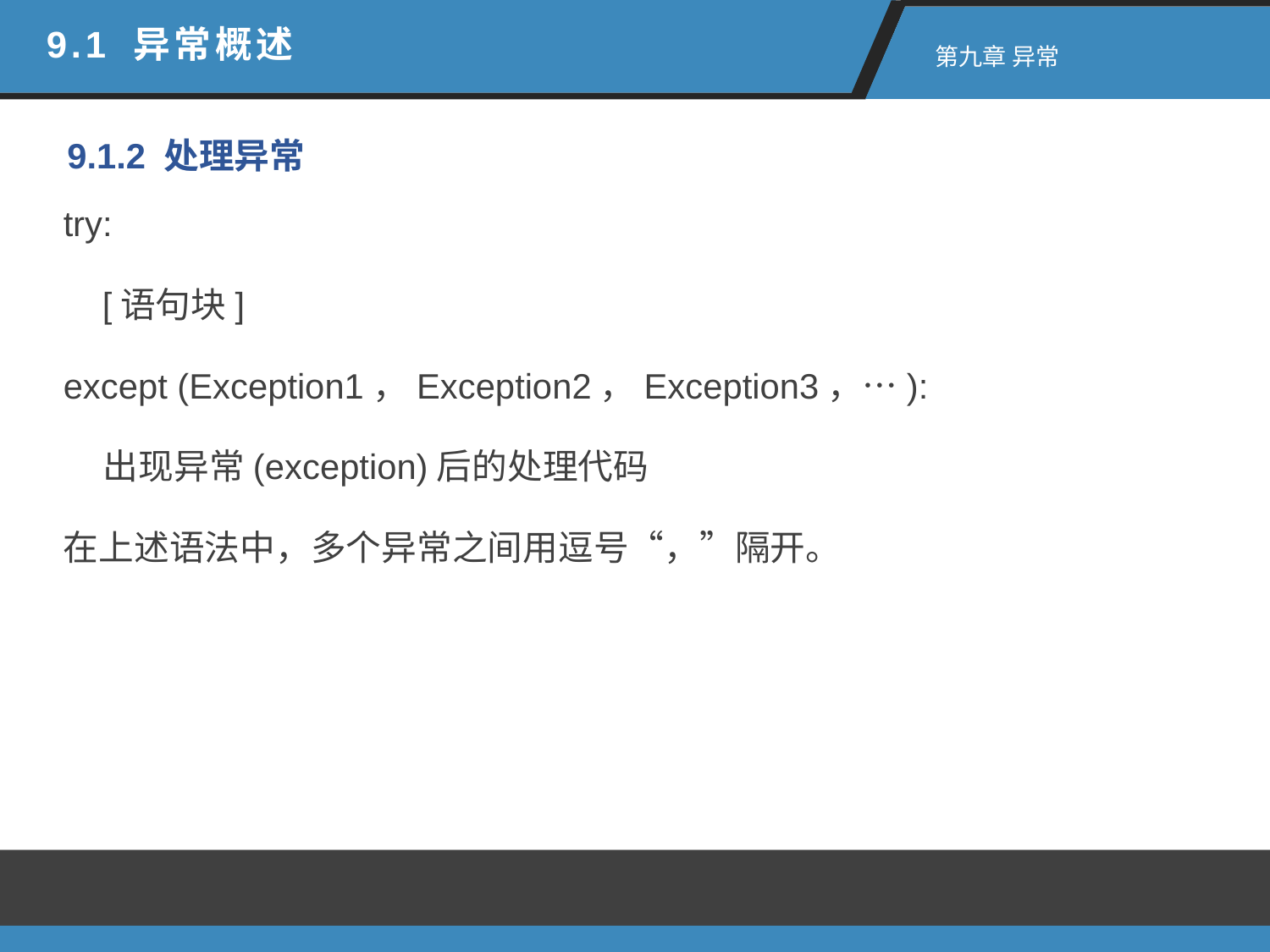

9.1 异常概述
  第九章 异常
9.1.2 处理异常
try:
    [语句块]
except (Exception1，Exception2，Exception3，…):
    出现异常(exception)后的处理代码
在上述语法中，多个异常之间用逗号“，”隔开。